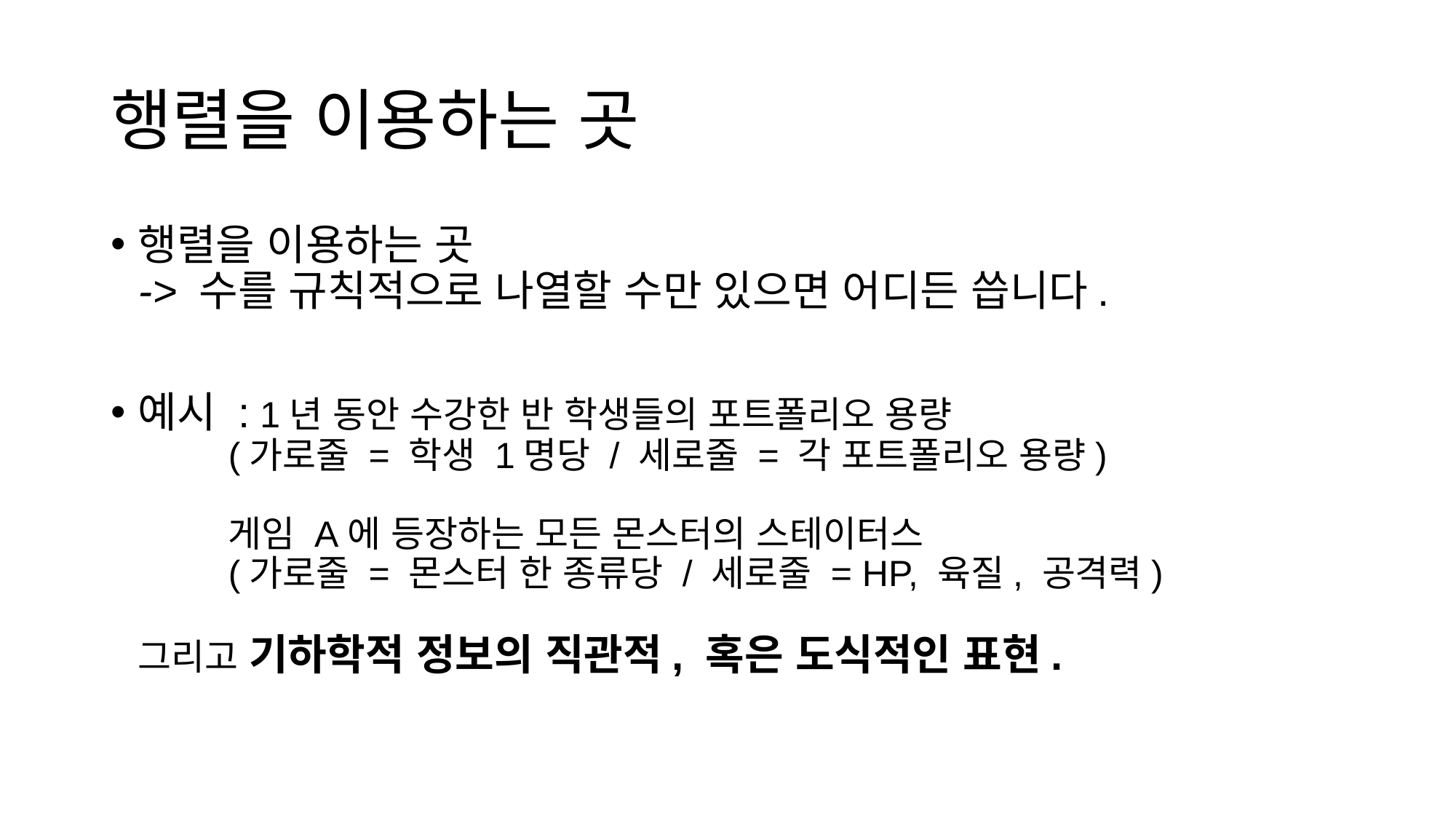

# 행렬을 이용하는 곳
행렬을 이용하는 곳
-> 수를 규칙적으로 나열할 수만 있으면 어디든 씁니다.

예시 : 1년 동안 수강한 반 학생들의 포트폴리오 용량
        (가로줄 = 학생 1명당 / 세로줄 = 각 포트폴리오 용량)
        게임 A에 등장하는 모든 몬스터의 스테이터스
        (가로줄 = 몬스터 한 종류당 / 세로줄 = HP, 육질, 공격력)
그리고 기하학적 정보의 직관적, 혹은 도식적인 표현.